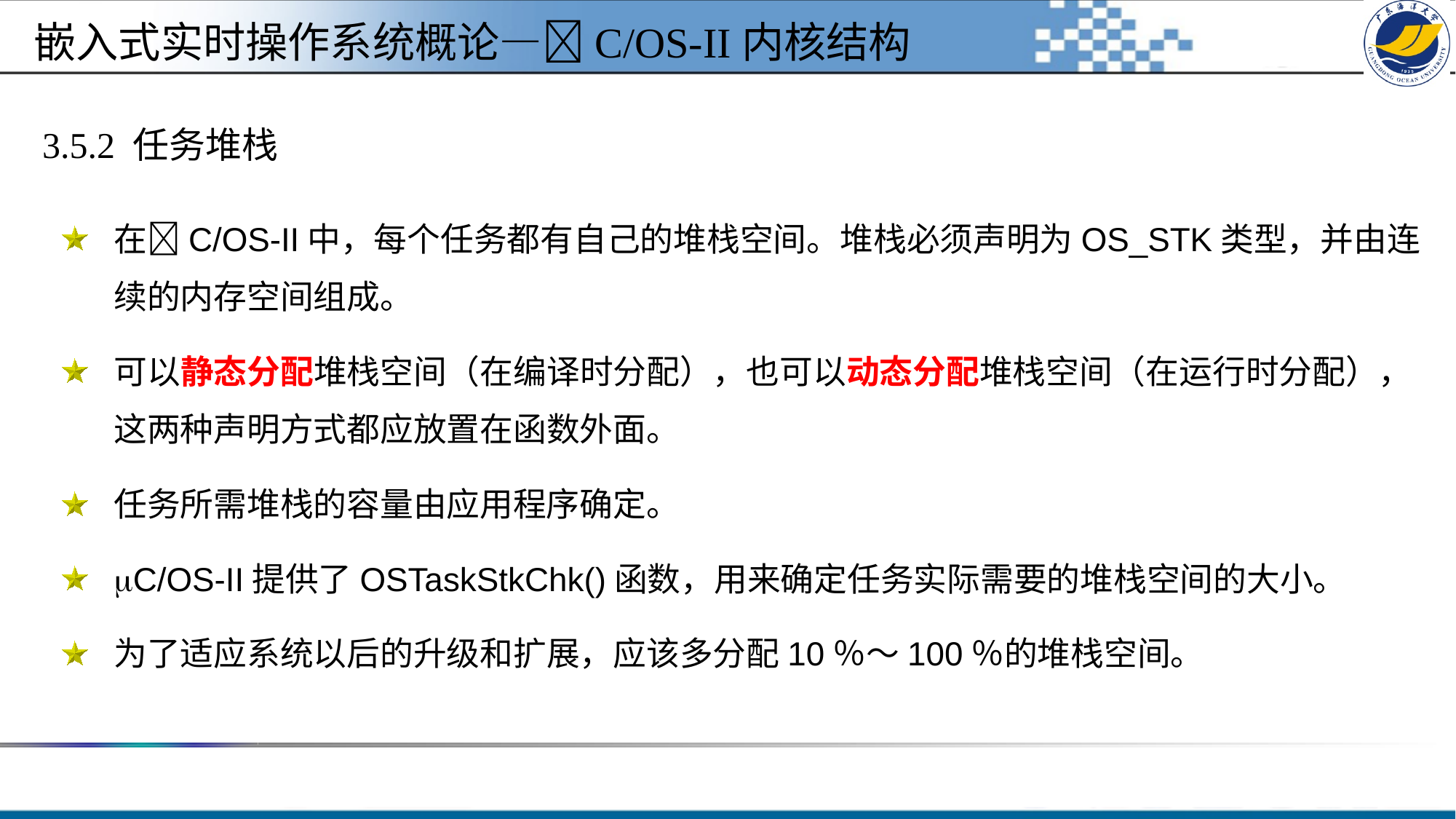

嵌入式实时操作系统概论—μC/OS-II内核结构
# 3.5.2 任务堆栈
在μC/OS-II中，每个任务都有自己的堆栈空间。堆栈必须声明为OS_STK类型，并由连续的内存空间组成。
可以静态分配堆栈空间（在编译时分配），也可以动态分配堆栈空间（在运行时分配），这两种声明方式都应放置在函数外面。
任务所需堆栈的容量由应用程序确定。
μC/OS-II提供了OSTaskStkChk()函数，用来确定任务实际需要的堆栈空间的大小。
为了适应系统以后的升级和扩展，应该多分配10％～100％的堆栈空间。
51